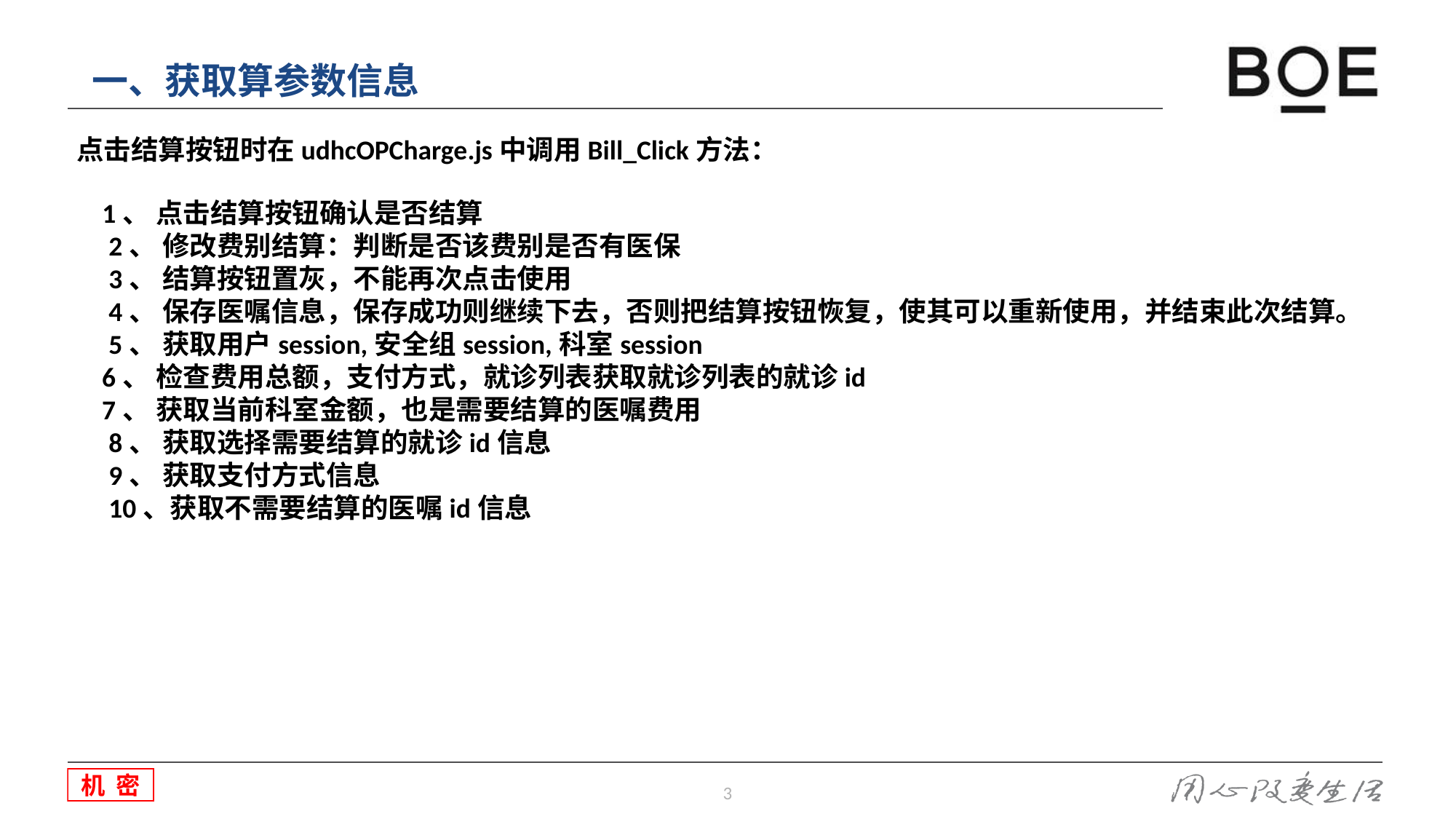

一、获取算参数信息
点击结算按钮时在udhcOPCharge.js中调用Bill_Click方法：
        1、 点击结算按钮确认是否结算
        2、 修改费别结算：判断是否该费别是否有医保
        3、 结算按钮置灰，不能再次点击使用
        4、 保存医嘱信息，保存成功则继续下去，否则把结算按钮恢复，使其可以重新使用，并结束此次结算。
        5、 获取用户session,安全组session,科室session
        6、 检查费用总额，支付方式，就诊列表获取就诊列表的就诊id
        7、 获取当前科室金额，也是需要结算的医嘱费用
        8、 获取选择需要结算的就诊id信息
        9、 获取支付方式信息
        10、获取不需要结算的医嘱id信息
3